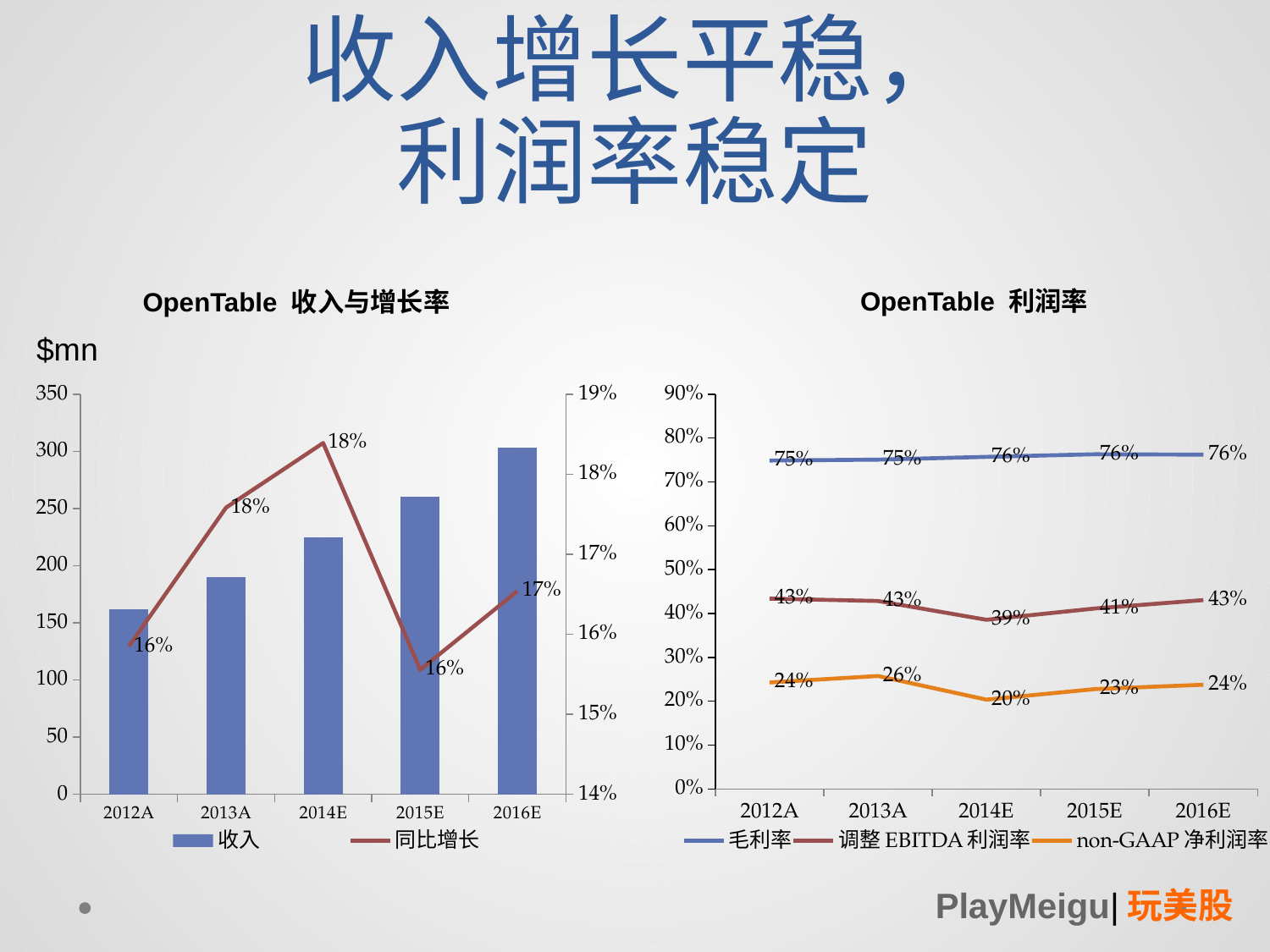

# 收入增长平稳， 利润率稳定
OpenTable 利润率
OpenTable 收入与增长率
$mn

### Chart

| Category | 收入 | 同比增长 |
|---|---|---|
| 2012A | 161.632 | 0.15850284551097413 |
| 2013A | 190.05 | 0.175819144723817 |
| 2014E | 225.0 | 0.18389897395422308 |
| 2015E | 260.0 | 0.155555555555555 |
| 2016E | 303.0 | 0.16538461538461485 |

### Chart

| Category | 毛利率 | 调整EBITDA利润率 | non-GAAP净利润率 |
|---|---|---|---|
| 2012A | 0.7487502474757484 | 0.4339672837061971 | 0.24285413779449613 |
| 2013A | 0.7506024730334127 | 0.428629308076822 | 0.257569060773481 |
| 2014E | 0.7570000000000003 | 0.38577777777777833 | 0.20364444444444413 |
| 2015E | 0.7630000000000003 | 0.41153846153846224 | 0.2277307692307689 |
| 2016E | 0.7620000000000003 | 0.430693069306931 | 0.237623762376238 |
PlayMeigu|玩美股